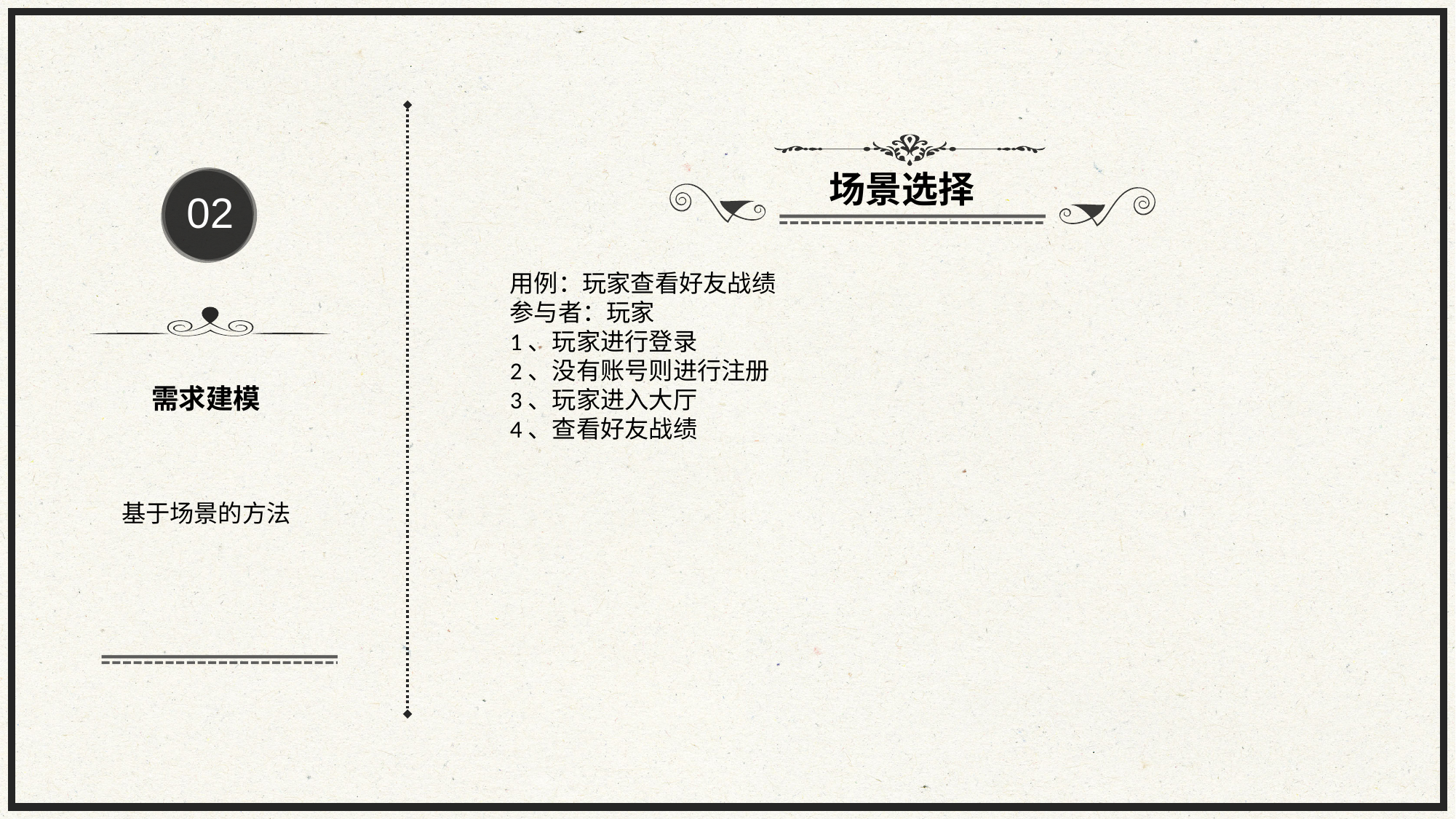

场景选择

02
用例：玩家查看好友战绩
参与者：玩家
1、玩家进行登录
2、没有账号则进行注册
3、玩家进入大厅
4、查看好友战绩

需求建模

基于场景的方法